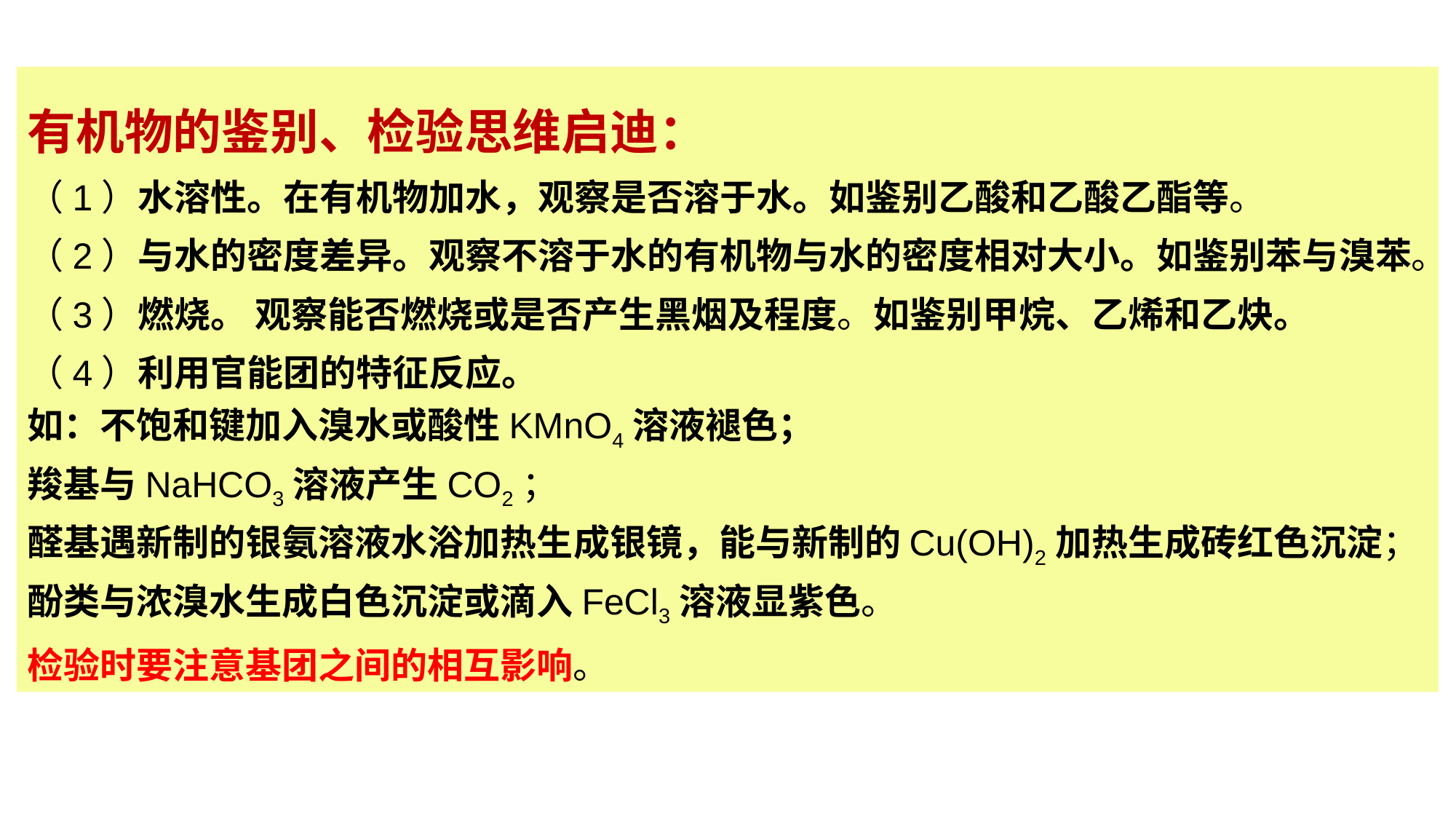

有机物的鉴别、检验思维启迪：
（1）水溶性。在有机物加水，观察是否溶于水。如鉴别乙酸和乙酸乙酯等。
（2）与水的密度差异。观察不溶于水的有机物与水的密度相对大小。如鉴别苯与溴苯。
（3）燃烧。 观察能否燃烧或是否产生黑烟及程度。如鉴别甲烷、乙烯和乙炔。
（4）利用官能团的特征反应。
如：不饱和键加入溴水或酸性KMnO4溶液褪色；
羧基与NaHCO3溶液产生CO2；
醛基遇新制的银氨溶液水浴加热生成银镜，能与新制的Cu(OH)2加热生成砖红色沉淀；酚类与浓溴水生成白色沉淀或滴入FeCl3溶液显紫色。
检验时要注意基团之间的相互影响。